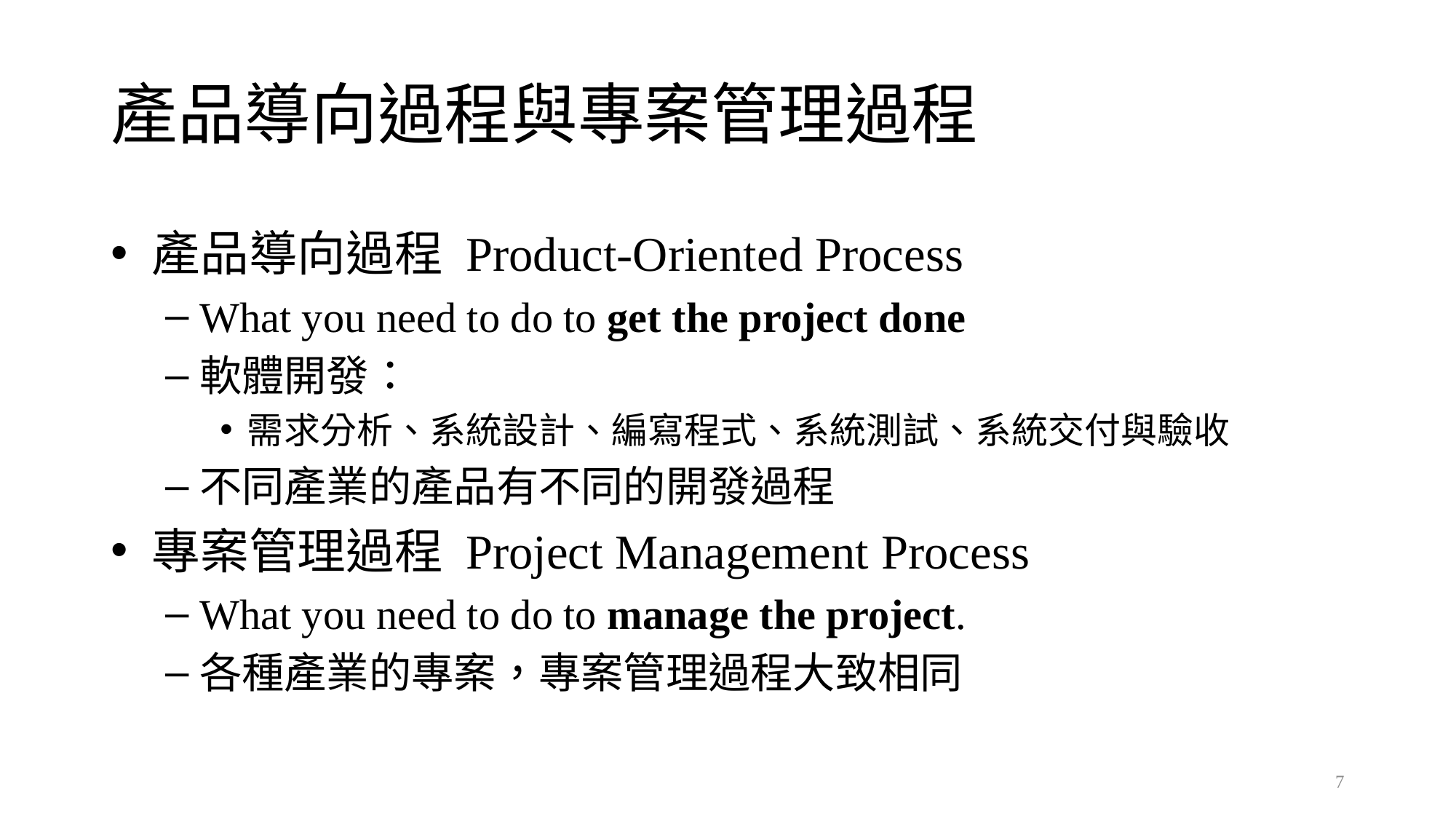

# 產品導向過程與專案管理過程
產品導向過程 Product-Oriented Process
What you need to do to get the project done
軟體開發：
需求分析、系統設計、編寫程式、系統測試、系統交付與驗收
不同產業的產品有不同的開發過程
專案管理過程 Project Management Process
What you need to do to manage the project.
各種產業的專案，專案管理過程大致相同
7